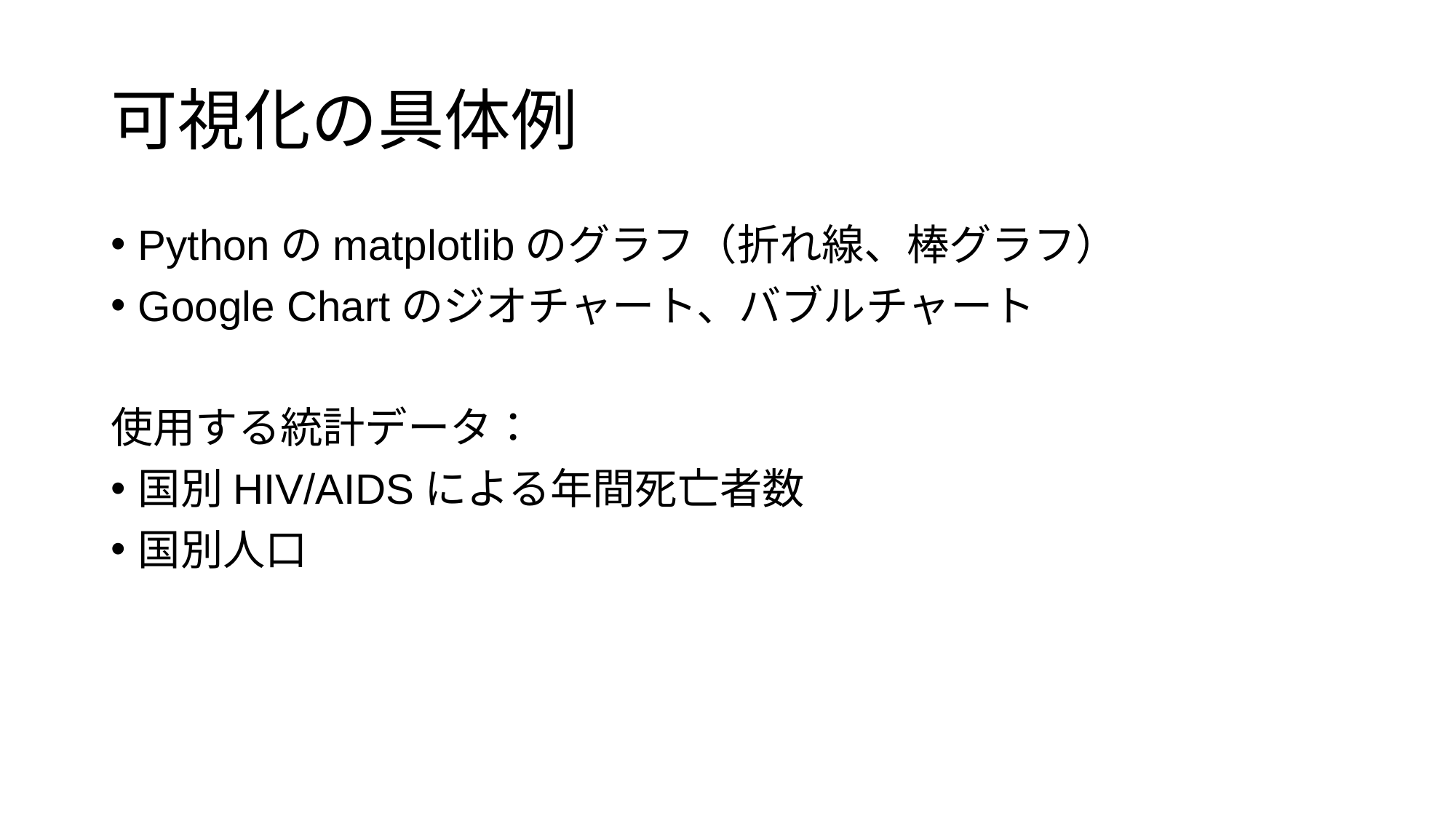

# 可視化の具体例
Pythonのmatplotlibのグラフ（折れ線、棒グラフ）
Google Chartのジオチャート、バブルチャート

使用する統計データ：
国別HIV/AIDSによる年間死亡者数
国別人口